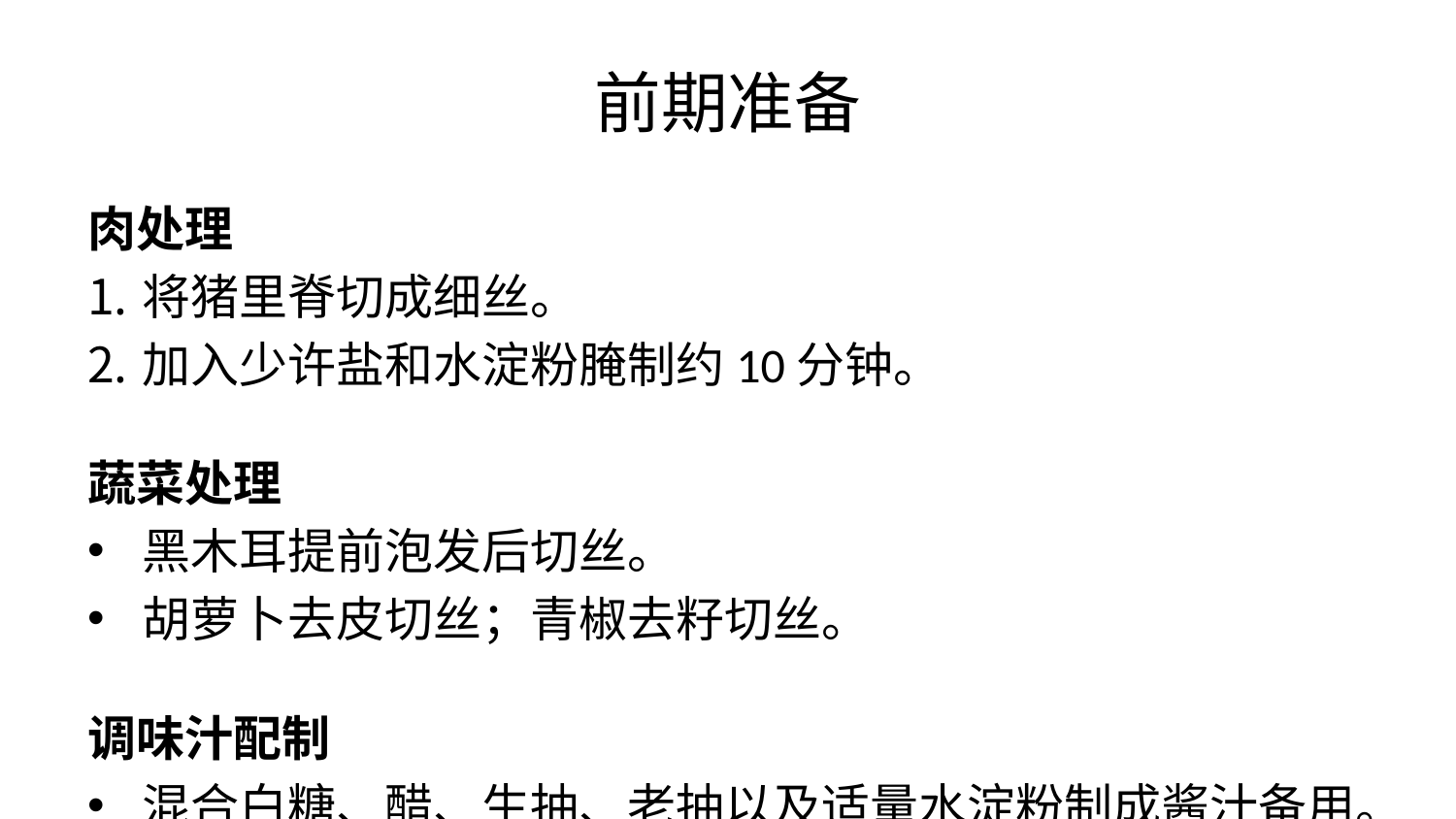

# 前期准备
肉处理
将猪里脊切成细丝。
加入少许盐和水淀粉腌制约10分钟。
蔬菜处理
黑木耳提前泡发后切丝。
胡萝卜去皮切丝；青椒去籽切丝。
调味汁配制
混合白糖、醋、生抽、老抽以及适量水淀粉制成酱汁备用。